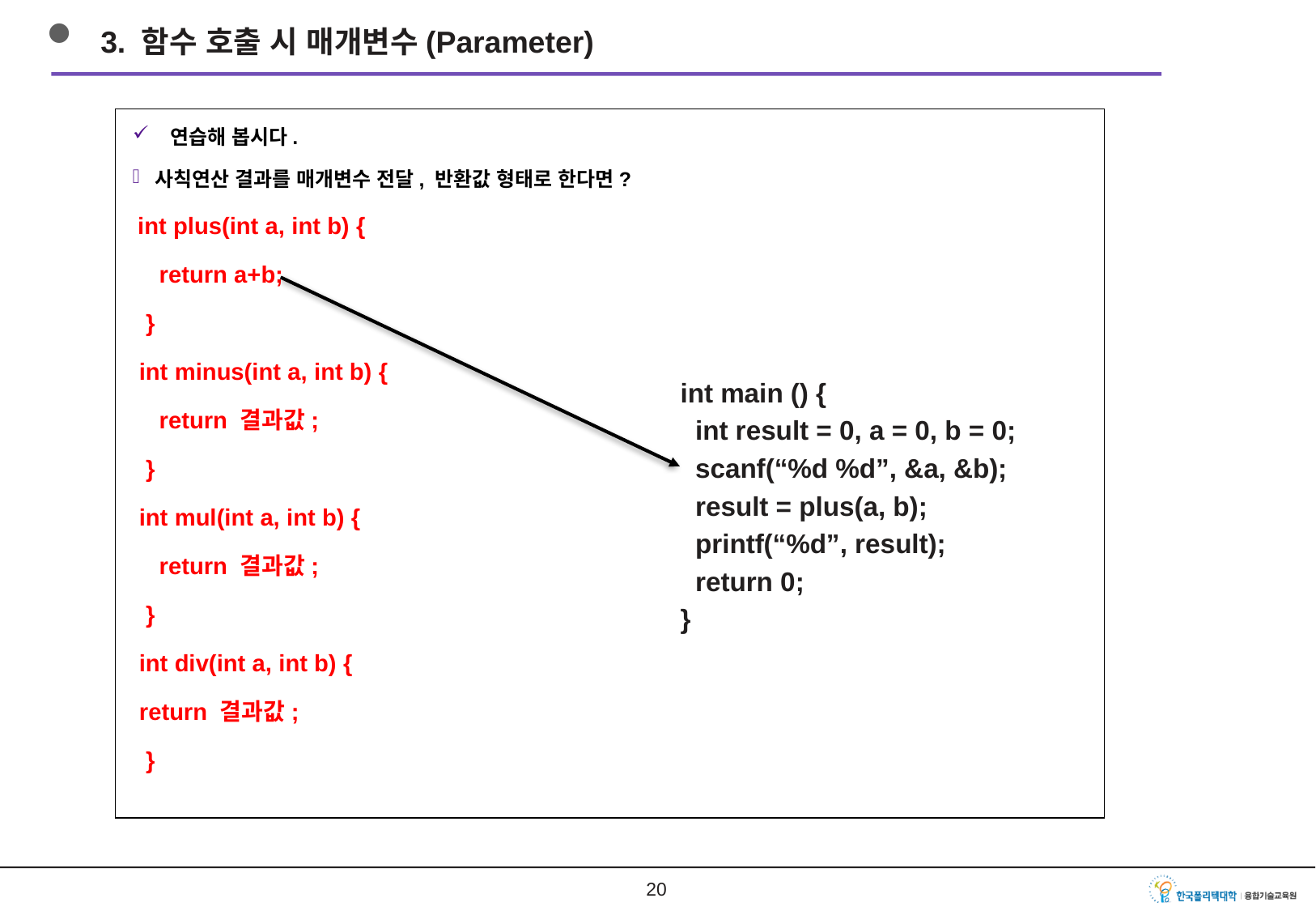

3. 함수 호출 시 매개변수(Parameter)
연습해 봅시다.
사칙연산 결과를 매개변수 전달, 반환값 형태로 한다면?
 int plus(int a, int b) {
    return a+b;
  }
 int minus(int a, int b) {
    return 결과값;
  }
 int mul(int a, int b) {
    return 결과값;
  }
 int div(int a, int b) {
 return 결과값;
  }
int main () {
  int result = 0, a = 0, b = 0;
  scanf(“%d %d”, &a, &b);
  result = plus(a, b);
  printf(“%d”, result);
  return 0;
}
20